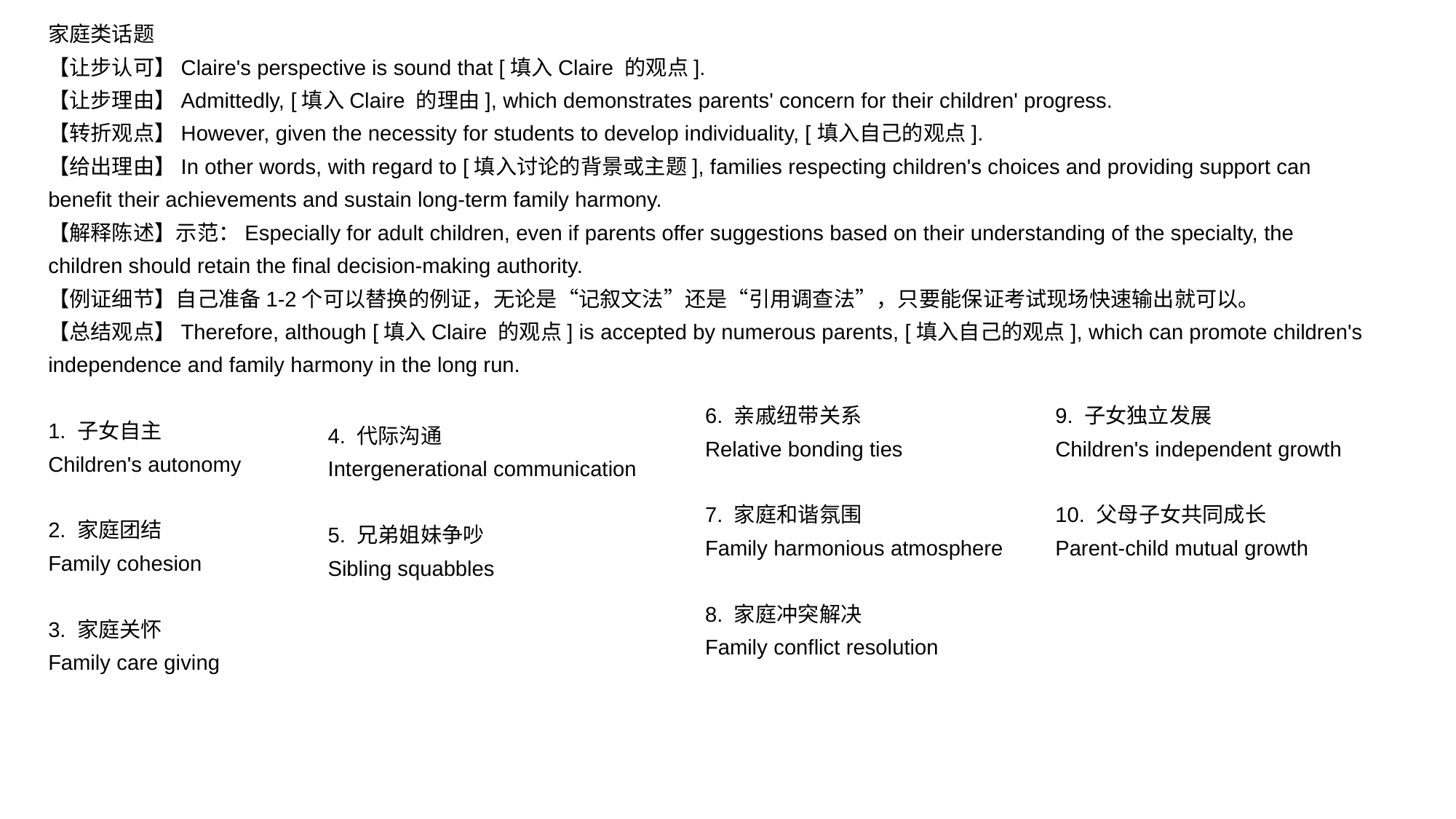

家庭类话题
【让步认可】Claire's perspective is sound that [填入Claire 的观点].
【让步理由】Admittedly, [填入Claire 的理由], which demonstrates parents' concern for their children' progress.
【转折观点】However, given the necessity for students to develop individuality, [填入自己的观点].
【给出理由】In other words, with regard to [填入讨论的背景或主题], families respecting children's choices and providing support can benefit their achievements and sustain long-term family harmony.
【解释陈述】示范：Especially for adult children, even if parents offer suggestions based on their understanding of the specialty, the children should retain the final decision-making authority.
【例证细节】自己准备1-2个可以替换的例证，无论是“记叙文法”还是“引用调查法”，只要能保证考试现场快速输出就可以。
【总结观点】Therefore, although [填入Claire 的观点] is accepted by numerous parents, [填入自己的观点], which can promote children's independence and family harmony in the long run.

1. 子女自主
Children's autonomy

2. 家庭团结
Family cohesion

3. 家庭关怀
Family care giving

6. 亲戚纽带关系
Relative bonding ties

7. 家庭和谐氛围
Family harmonious atmosphere

8. 家庭冲突解决
Family conflict resolution

9. 子女独立发展
Children's independent growth

10. 父母子女共同成长
Parent-child mutual growth
4. 代际沟通
Intergenerational communication

5. 兄弟姐妹争吵
Sibling squabbles